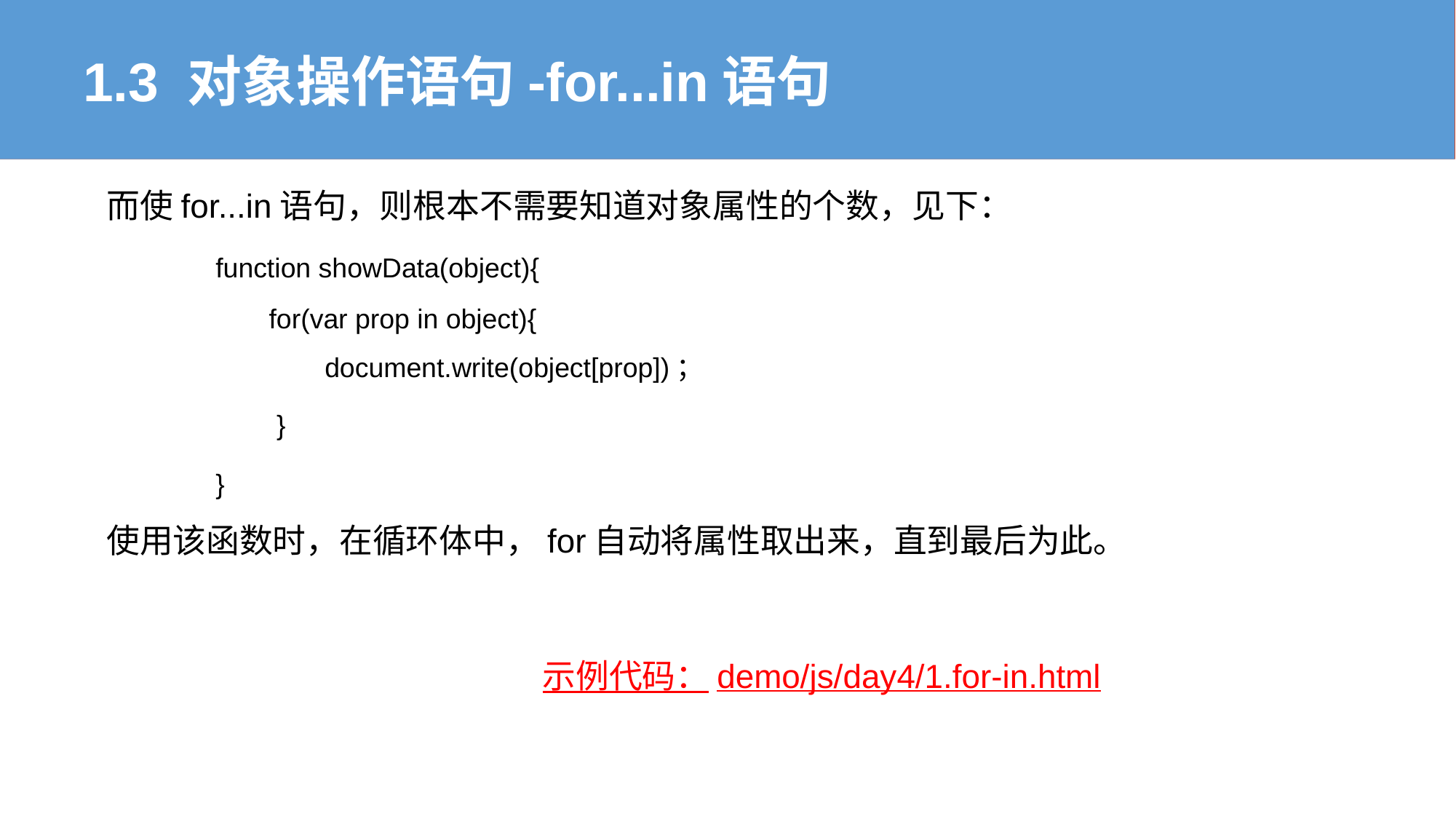

1.3 对象操作语句-for...in语句

而使for...in语句，则根本不需要知道对象属性的个数，见下：
	function showData(object){
	       for(var prop in object){
		document.write(object[prop])；
	        }
	}
使用该函数时，在循环体中，for自动将属性取出来，直到最后为此。
示例代码：demo/js/day4/1.for-in.html